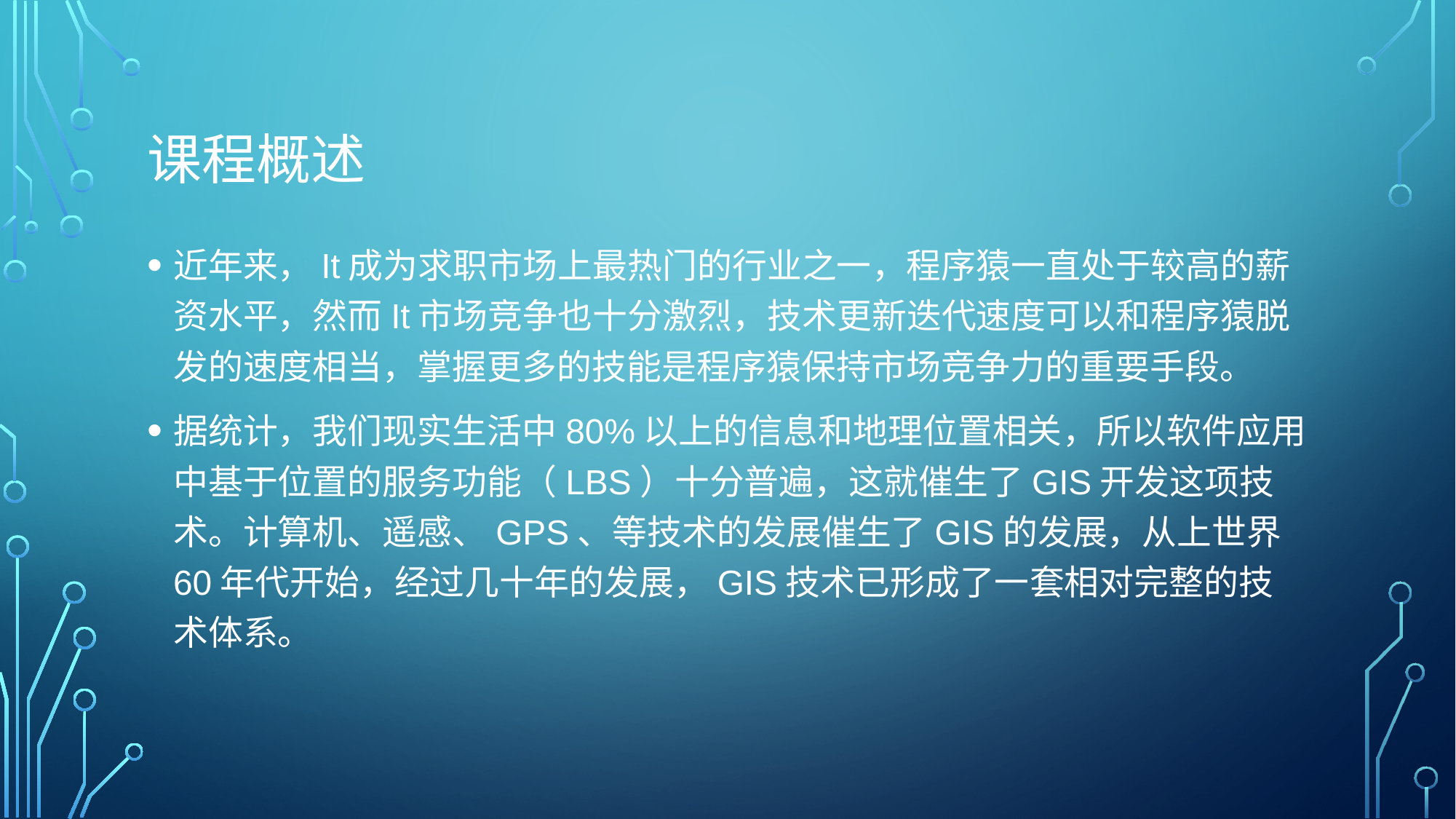

# 课程概述
近年来，It成为求职市场上最热门的行业之一，程序猿一直处于较高的薪资水平，然而It市场竞争也十分激烈，技术更新迭代速度可以和程序猿脱发的速度相当，掌握更多的技能是程序猿保持市场竞争力的重要手段。
据统计，我们现实生活中80%以上的信息和地理位置相关，所以软件应用中基于位置的服务功能（LBS）十分普遍，这就催生了GIS开发这项技术。计算机、遥感、GPS、等技术的发展催生了GIS的发展，从上世界60年代开始，经过几十年的发展，GIS技术已形成了一套相对完整的技术体系。